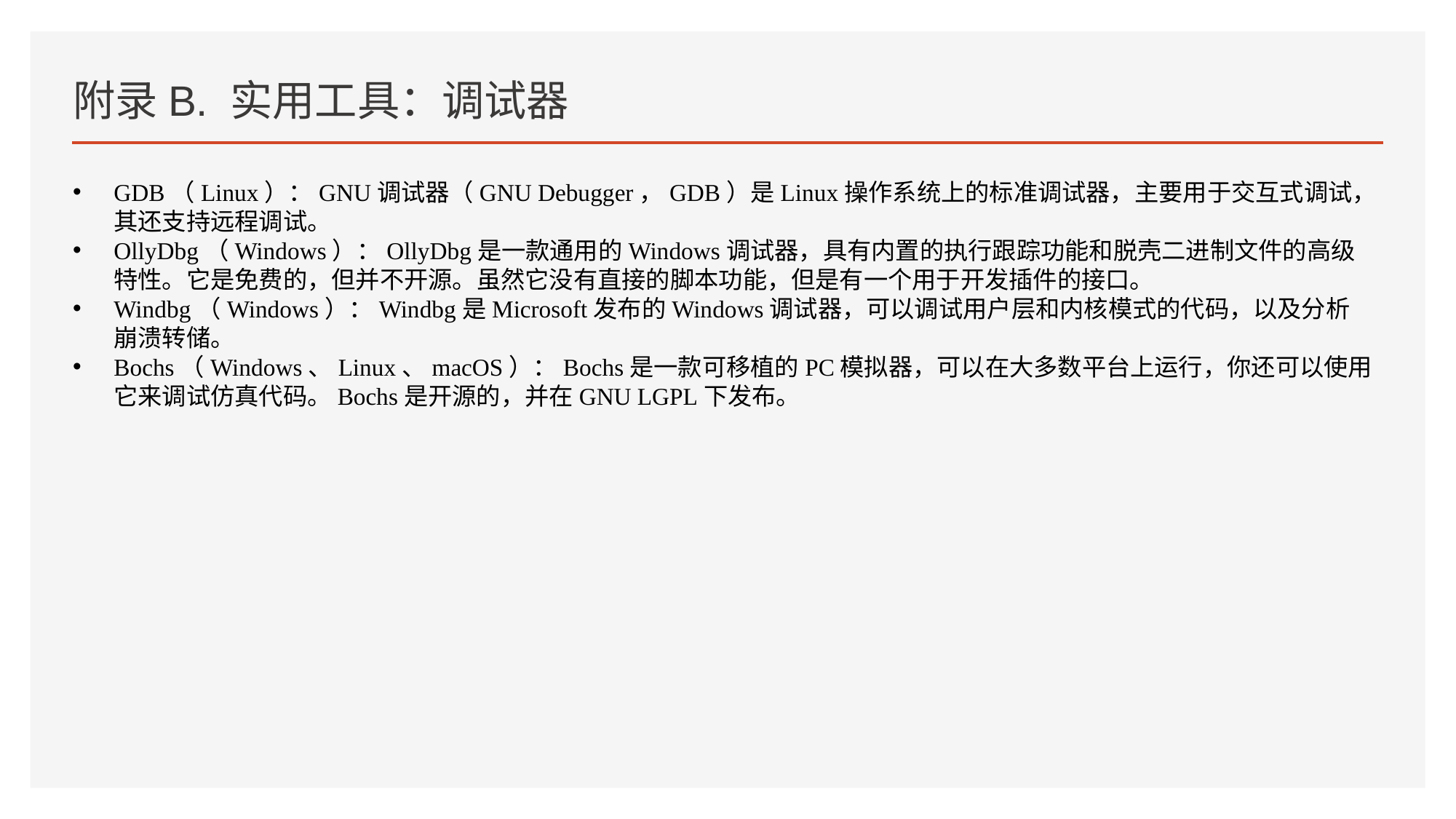

# 附录B. 实用工具：调试器
GDB（Linux）：GNU调试器（GNU Debugger，GDB）是Linux操作系统上的标准调试器，主要用于交互式调试，其还支持远程调试。
OllyDbg（Windows）：OllyDbg是一款通用的Windows调试器，具有内置的执行跟踪功能和脱壳二进制文件的高级特性。它是免费的，但并不开源。虽然它没有直接的脚本功能，但是有一个用于开发插件的接口。
Windbg（Windows）：Windbg是Microsoft发布的Windows调试器，可以调试用户层和内核模式的代码，以及分析崩溃转储。
Bochs（Windows、Linux、macOS）：Bochs是一款可移植的PC模拟器，可以在大多数平台上运行，你还可以使用它来调试仿真代码。Bochs是开源的，并在GNU LGPL下发布。